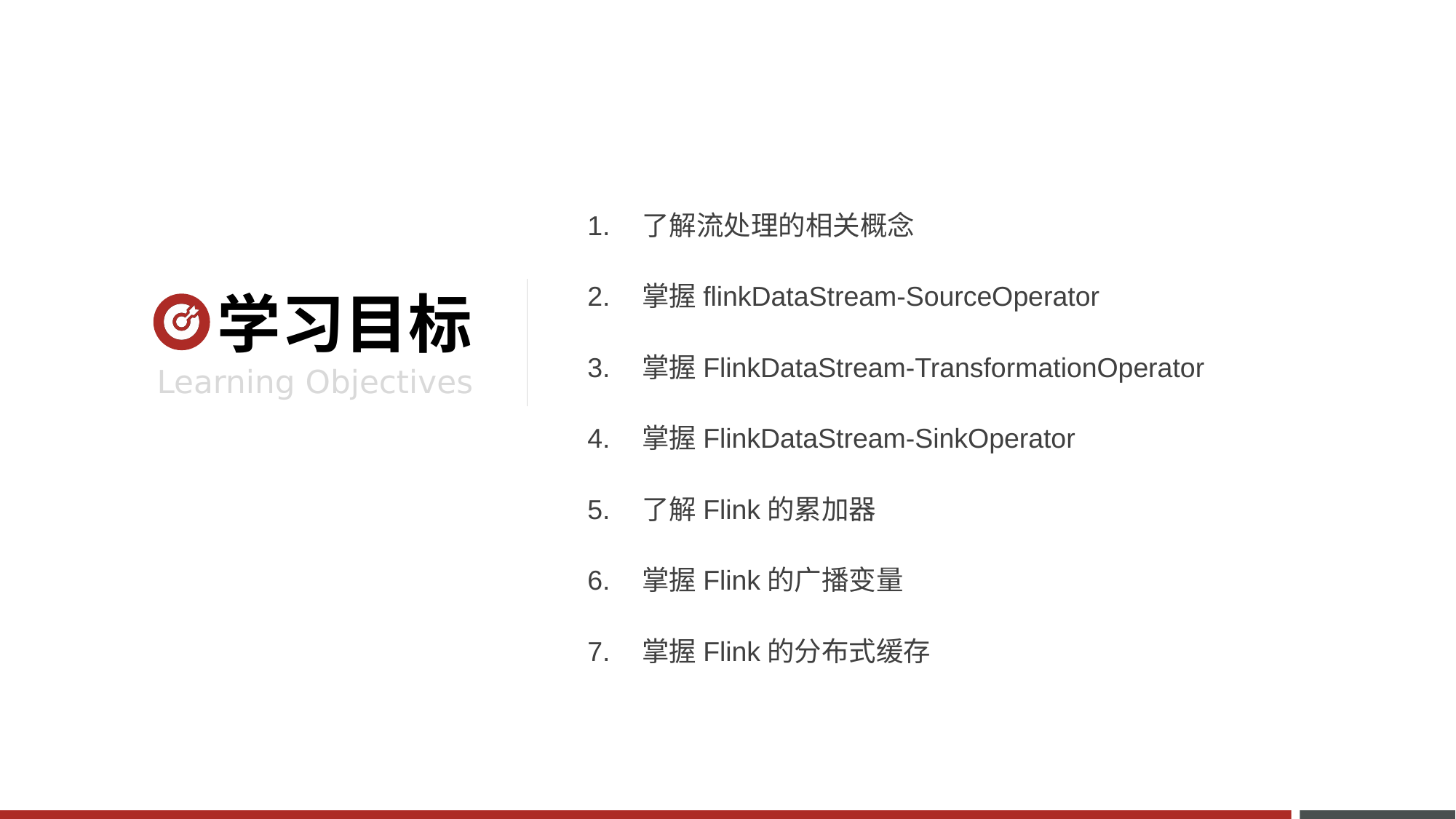

了解流处理的相关概念
掌握flinkDataStream-SourceOperator
掌握FlinkDataStream-TransformationOperator
掌握FlinkDataStream-SinkOperator
了解Flink的累加器
掌握Flink的广播变量
掌握Flink的分布式缓存